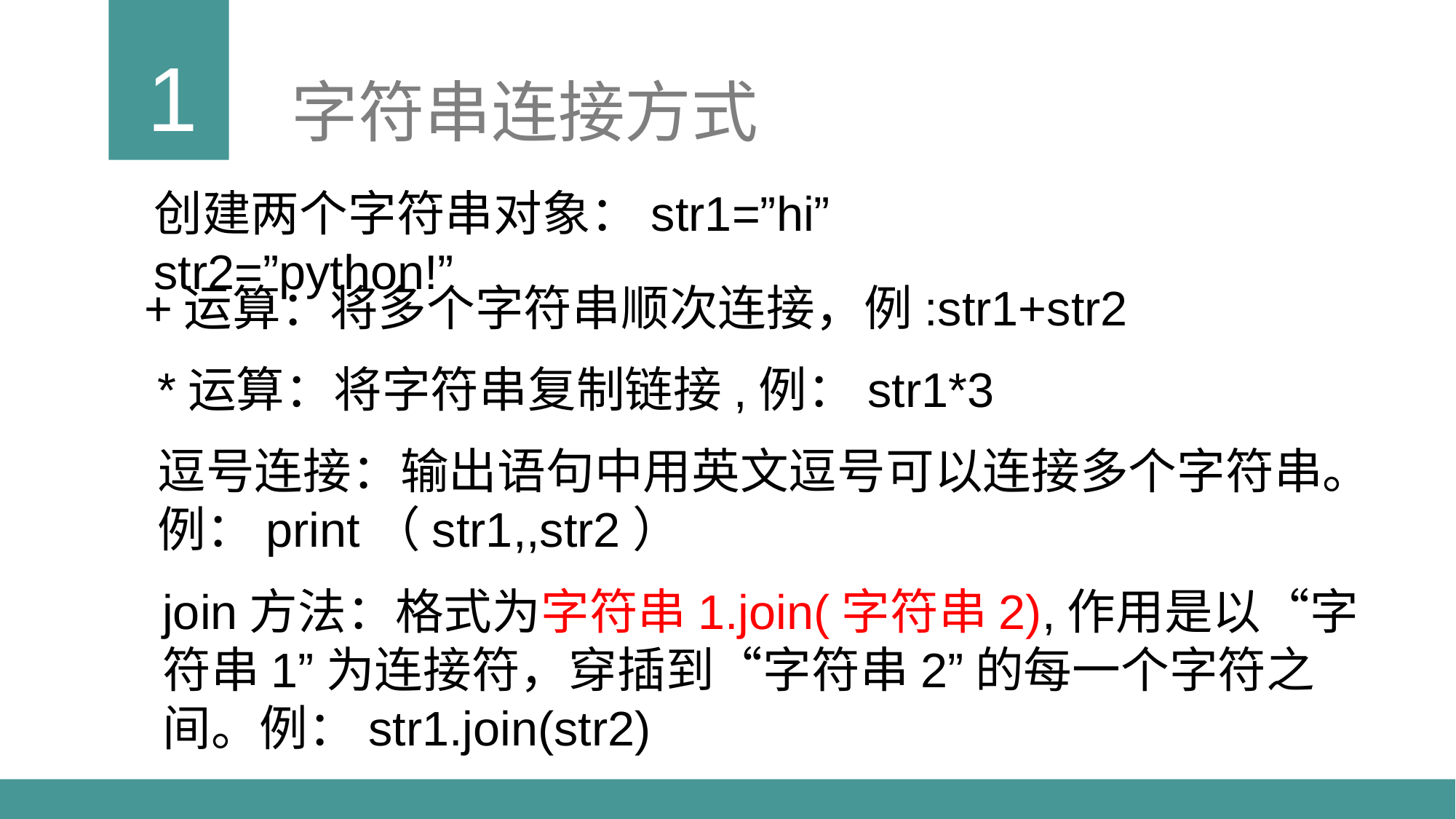

1
字符串连接方式
创建两个字符串对象：str1=”hi”   str2=”python!”
+运算：将多个字符串顺次连接，例:str1+str2
*运算：将字符串复制链接,例：str1*3
逗号连接：输出语句中用英文逗号可以连接多个字符串。例：print（str1,,str2）
join方法：格式为字符串1.join(字符串2),作用是以“字符串1”为连接符，穿插到“字符串2”的每一个字符之间。例：str1.join(str2)